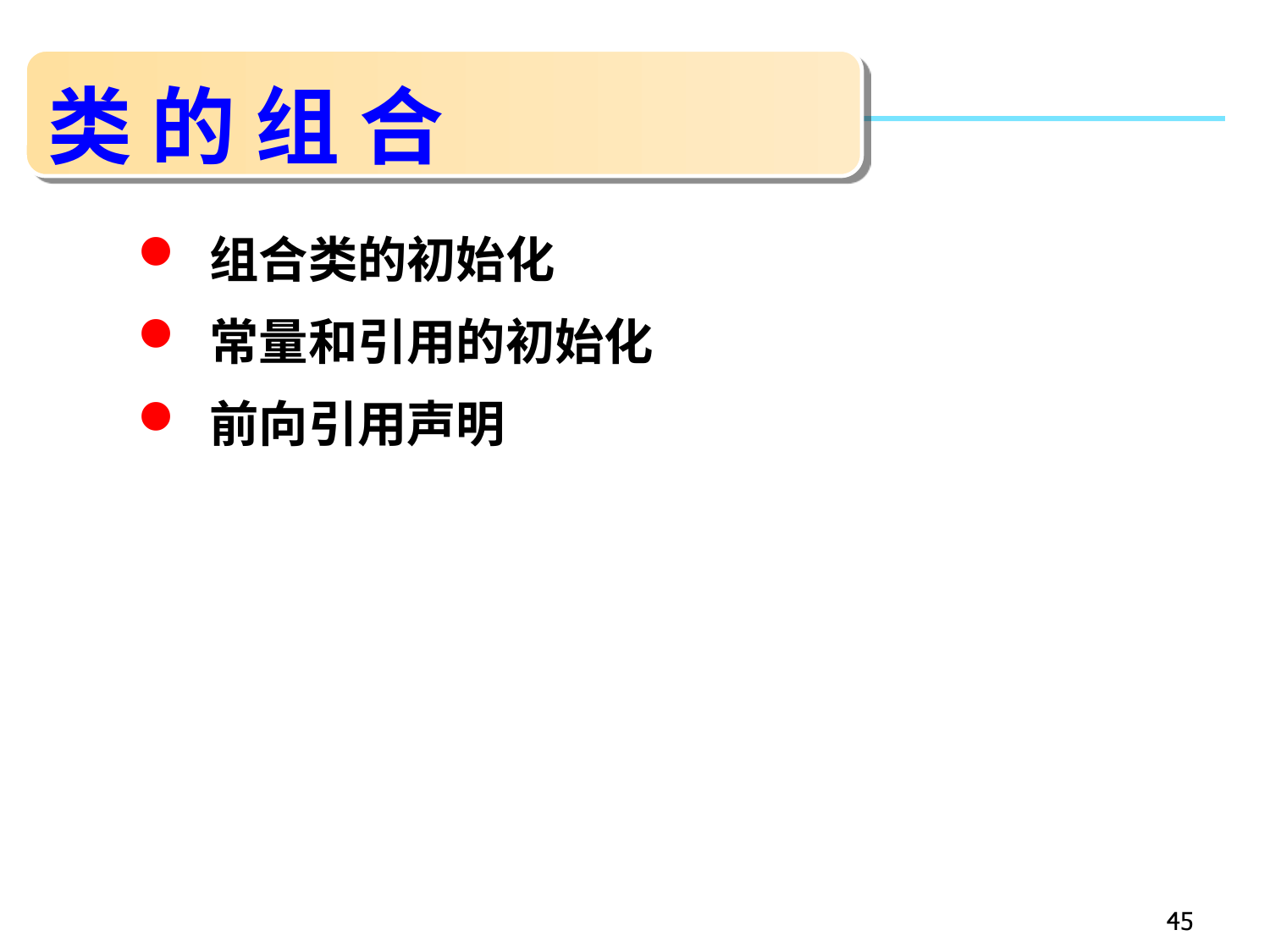

# 类 的 组 合
 组合类的初始化
 常量和引用的初始化
 前向引用声明
45